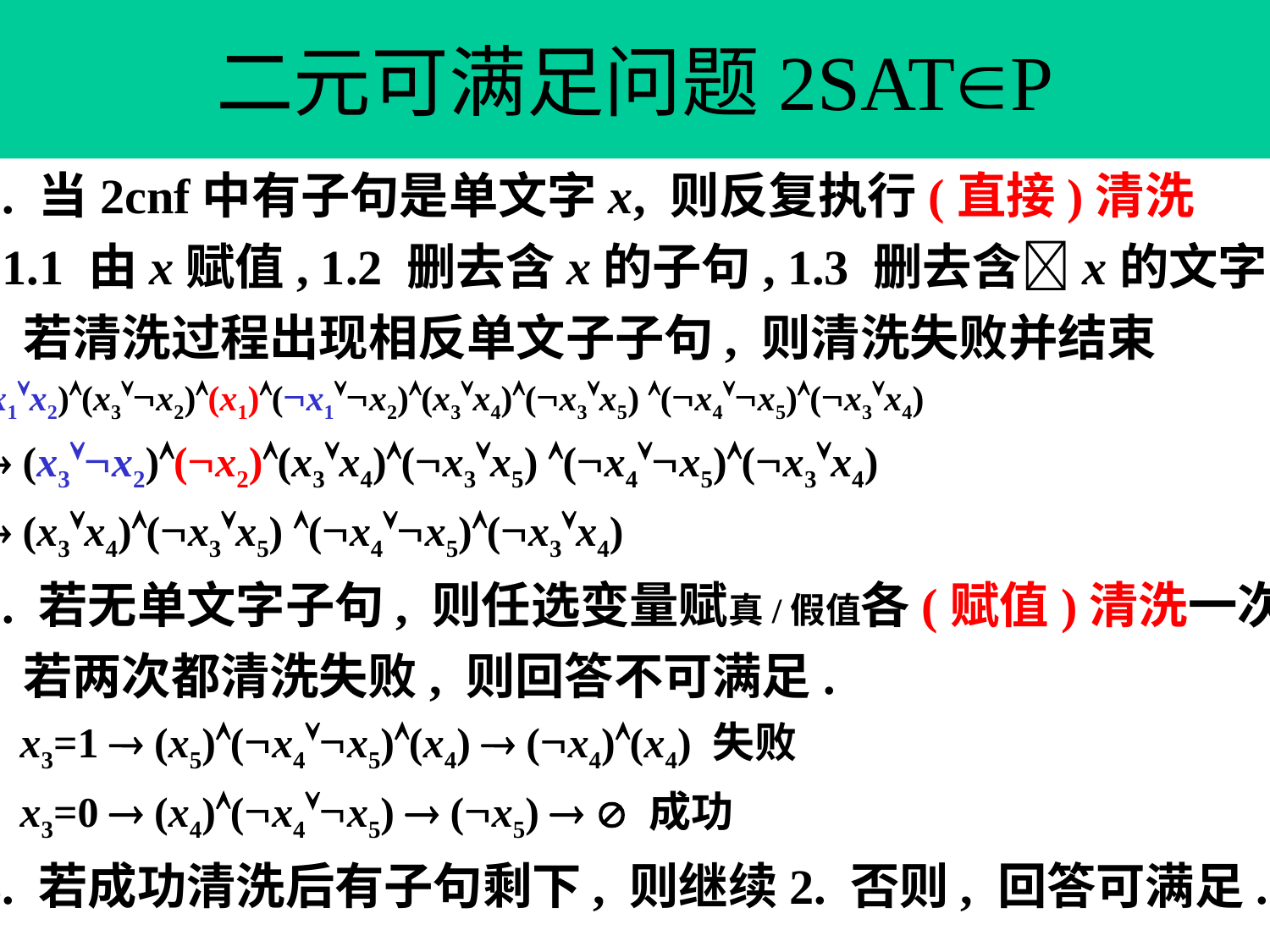

# 二元可满足问题2SAT∈P
1. 当2cnf中有子句是单文字x, 则反复执行(直接)清洗
  1.1 由x赋值, 1.2 删去含x的子句, 1.3 删去含¬x的文字
   若清洗过程出现相反单文子子句, 则清洗失败并结束
(x1∨x2)∧(x3∨¬x2)∧(x1)∧(¬x1∨¬x2)∧(x3∨x4)∧(¬x3∨x5) ∧(¬x4∨¬x5)∧(¬x3∨x4)
→ (x3∨¬x2)∧(¬x2)∧(x3∨x4)∧(¬x3∨x5) ∧(¬x4∨¬x5)∧(¬x3∨x4)
→ (x3∨x4)∧(¬x3∨x5) ∧(¬x4∨¬x5)∧(¬x3∨x4)
2. 若无单文字子句, 则任选变量赋真/假值各(赋值)清洗一次
   若两次都清洗失败, 则回答不可满足.
    x3=1 → (x5)∧(¬x4∨¬x5)∧(x4) → (¬x4)∧(x4) 失败
    x3=0 → (x4)∧(¬x4∨¬x5) → (¬x5) → ∅ 成功
3. 若成功清洗后有子句剩下, 则继续2. 否则, 回答可满足.